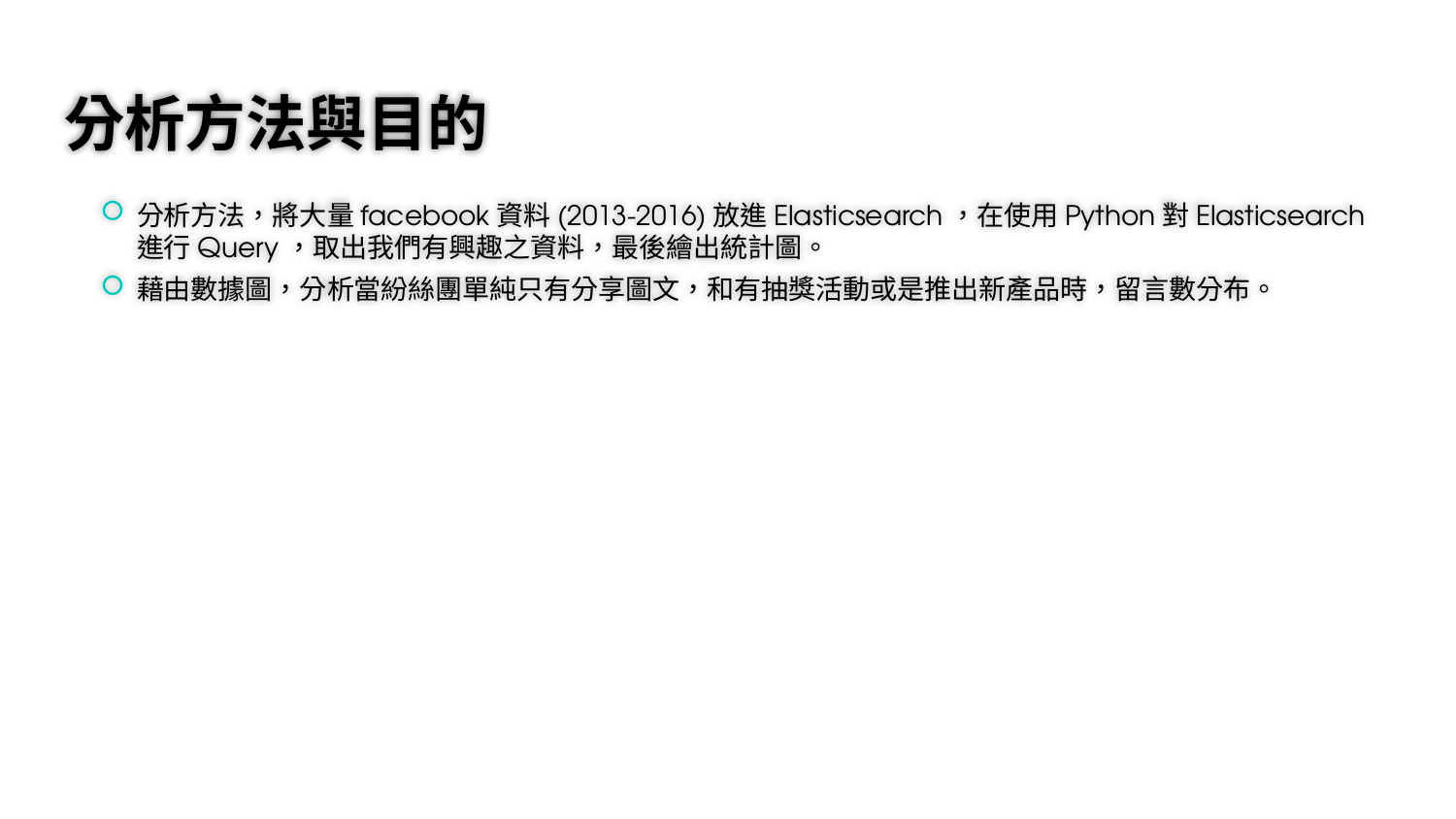

# 分析方法與目的
分析方法，將大量facebook資料(2013-2016)放進Elasticsearch，在使用Python對Elasticsearch進行Query，取出我們有興趣之資料，最後繪出統計圖。
藉由數據圖，分析當紛絲團單純只有分享圖文，和有抽獎活動或是推出新產品時，留言數分布。